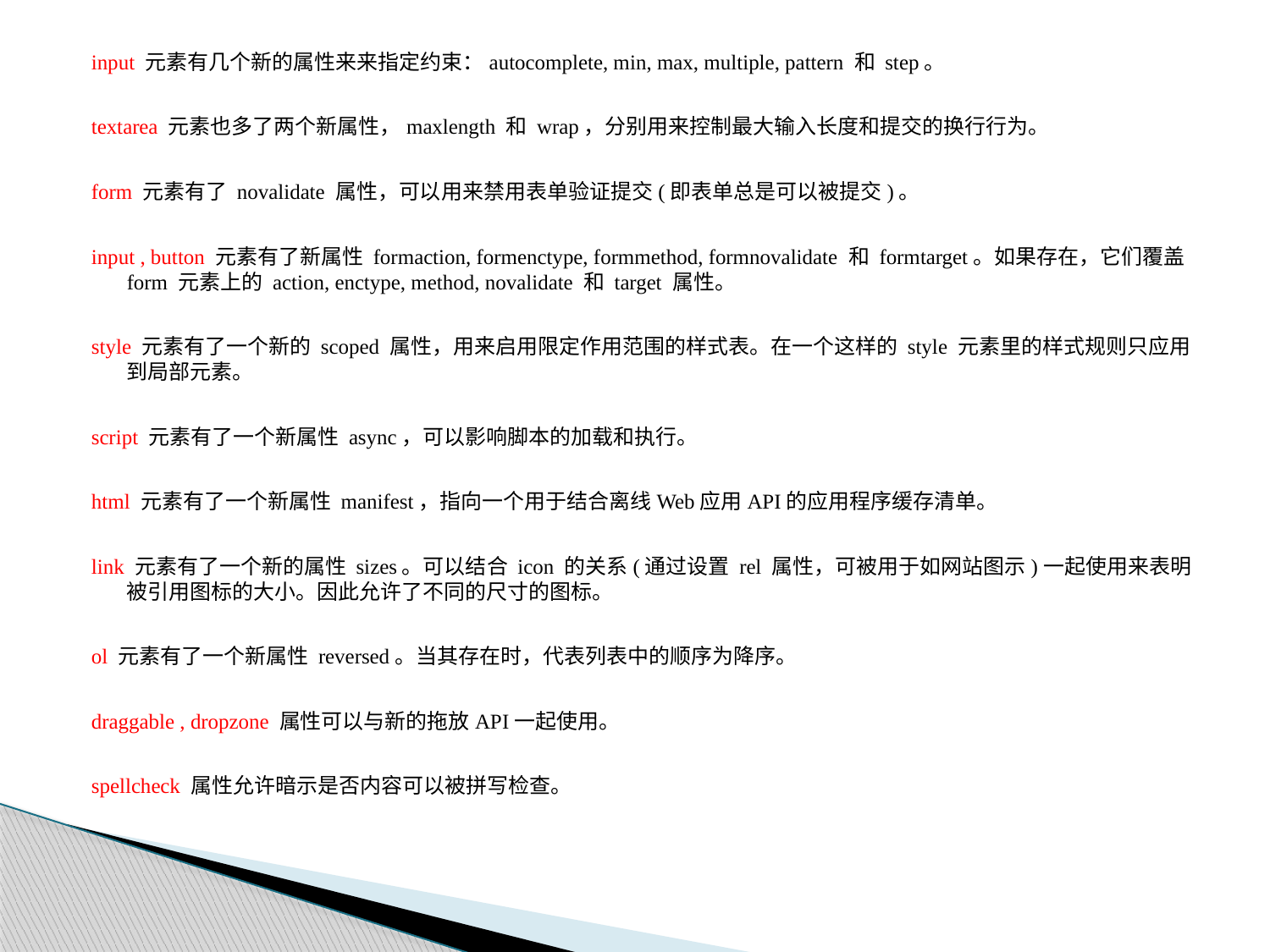

input 元素有几个新的属性来来指定约束：autocomplete, min, max, multiple, pattern 和 step。

textarea 元素也多了两个新属性，maxlength 和 wrap，分别用来控制最大输入长度和提交的换行行为。

form 元素有了 novalidate 属性，可以用来禁用表单验证提交(即表单总是可以被提交)。

input , button 元素有了新属性 formaction, formenctype, formmethod, formnovalidate 和 formtarget。如果存在，它们覆盖 form 元素上的 action, enctype, method, novalidate 和 target 属性。

style 元素有了一个新的 scoped 属性，用来启用限定作用范围的样式表。在一个这样的 style 元素里的样式规则只应用到局部元素。

script 元素有了一个新属性 async，可以影响脚本的加载和执行。

html 元素有了一个新属性 manifest，指向一个用于结合离线Web应用API的应用程序缓存清单。

link 元素有了一个新的属性 sizes。可以结合 icon 的关系(通过设置 rel 属性，可被用于如网站图示)一起使用来表明被引用图标的大小。因此允许了不同的尺寸的图标。

ol 元素有了一个新属性 reversed。当其存在时，代表列表中的顺序为降序。

draggable , dropzone 属性可以与新的拖放API一起使用。

spellcheck 属性允许暗示是否内容可以被拼写检查。